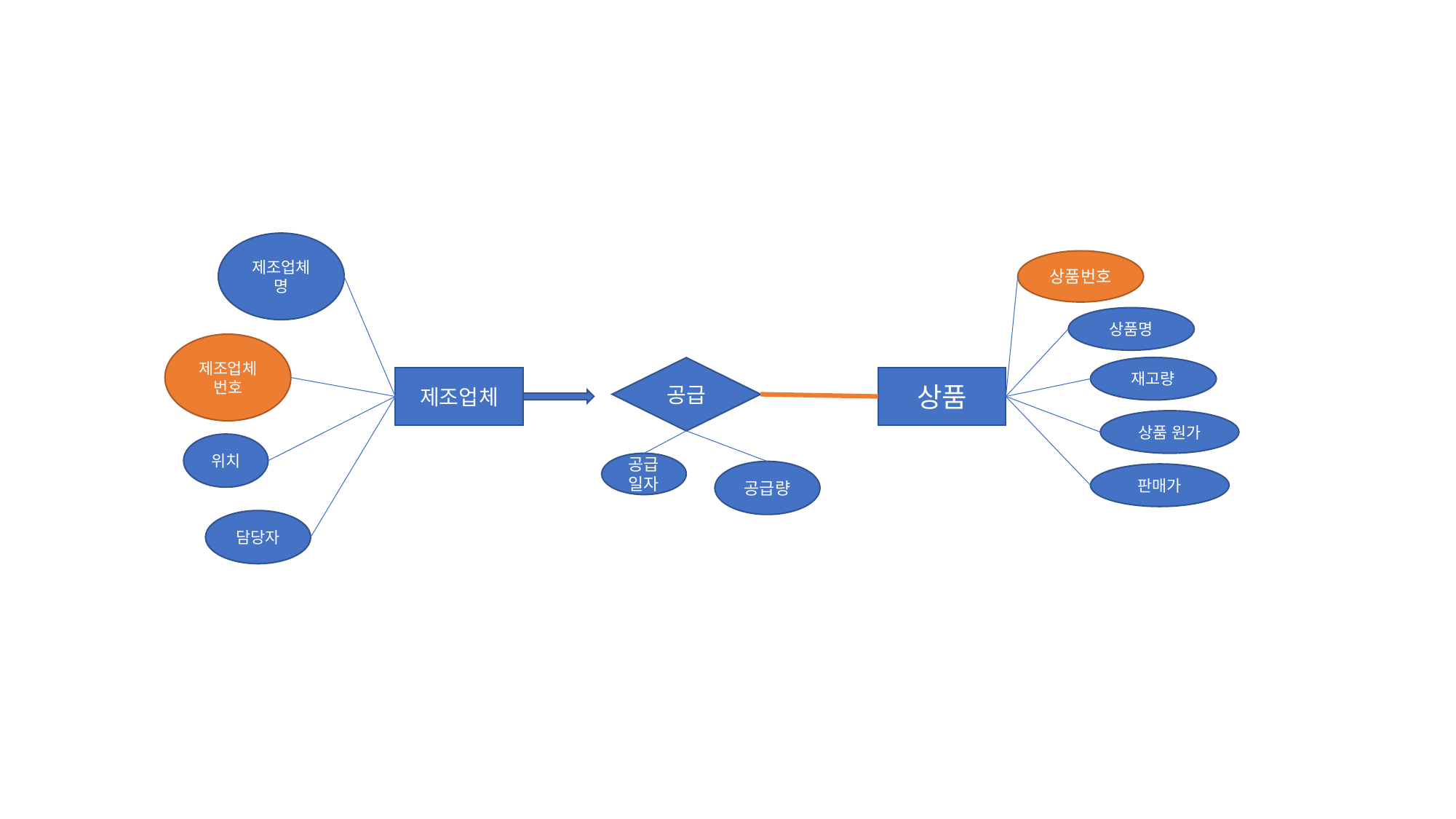

제조업체 명
상품번호
상품명
제조업체 번호
재고량
공급
제조업체
상품

상품 원가
위치
공급일자
공급량
판매가
담당자